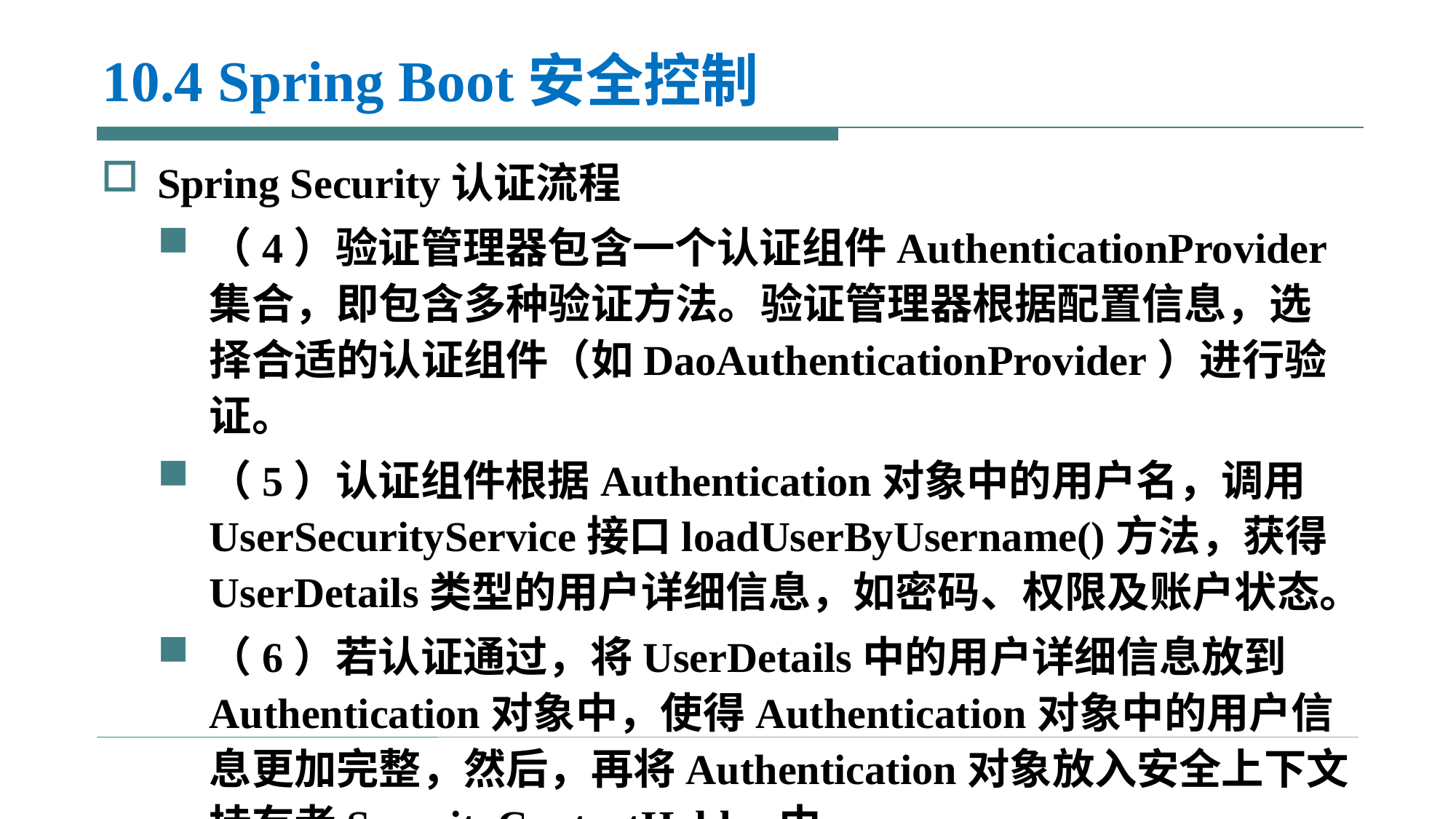

# 10.4 Spring Boot安全控制
Spring Security认证流程
（4）验证管理器包含一个认证组件AuthenticationProvider集合，即包含多种验证方法。验证管理器根据配置信息，选择合适的认证组件（如DaoAuthenticationProvider）进行验证。
（5）认证组件根据Authentication对象中的用户名，调用UserSecurityService接口loadUserByUsername()方法，获得UserDetails类型的用户详细信息，如密码、权限及账户状态。
（6）若认证通过，将UserDetails中的用户详细信息放到Authentication对象中，使得Authentication对象中的用户信息更加完整，然后，再将Authentication对象放入安全上下文持有者SecurityContextHolder中。
25